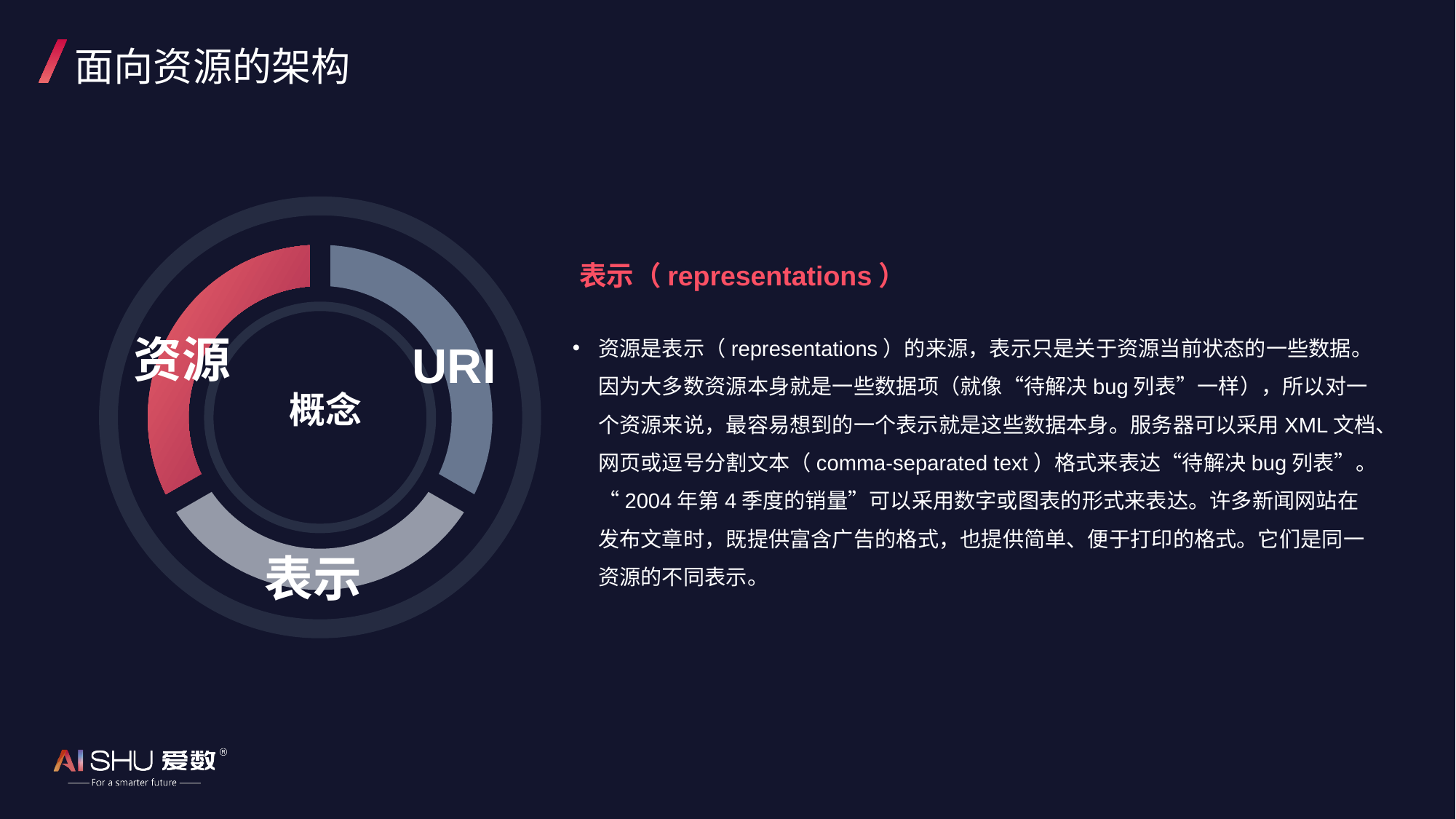

# 面向资源的架构

概念
表示（representations）
资源是表示（representations）的来源，表示只是关于资源当前状态的一些数据。因为大多数资源本身就是一些数据项（就像“待解决bug列表”一样），所以对一个资源来说，最容易想到的一个表示就是这些数据本身。服务器可以采用XML文档、网页或逗号分割文本（comma-separated text）格式来表达“待解决bug列表”。“2004年第4季度的销量”可以采用数字或图表的形式来表达。许多新闻网站在发布文章时，既提供富含广告的格式，也提供简单、便于打印的格式。它们是同一资源的不同表示。
资源
URI
表示